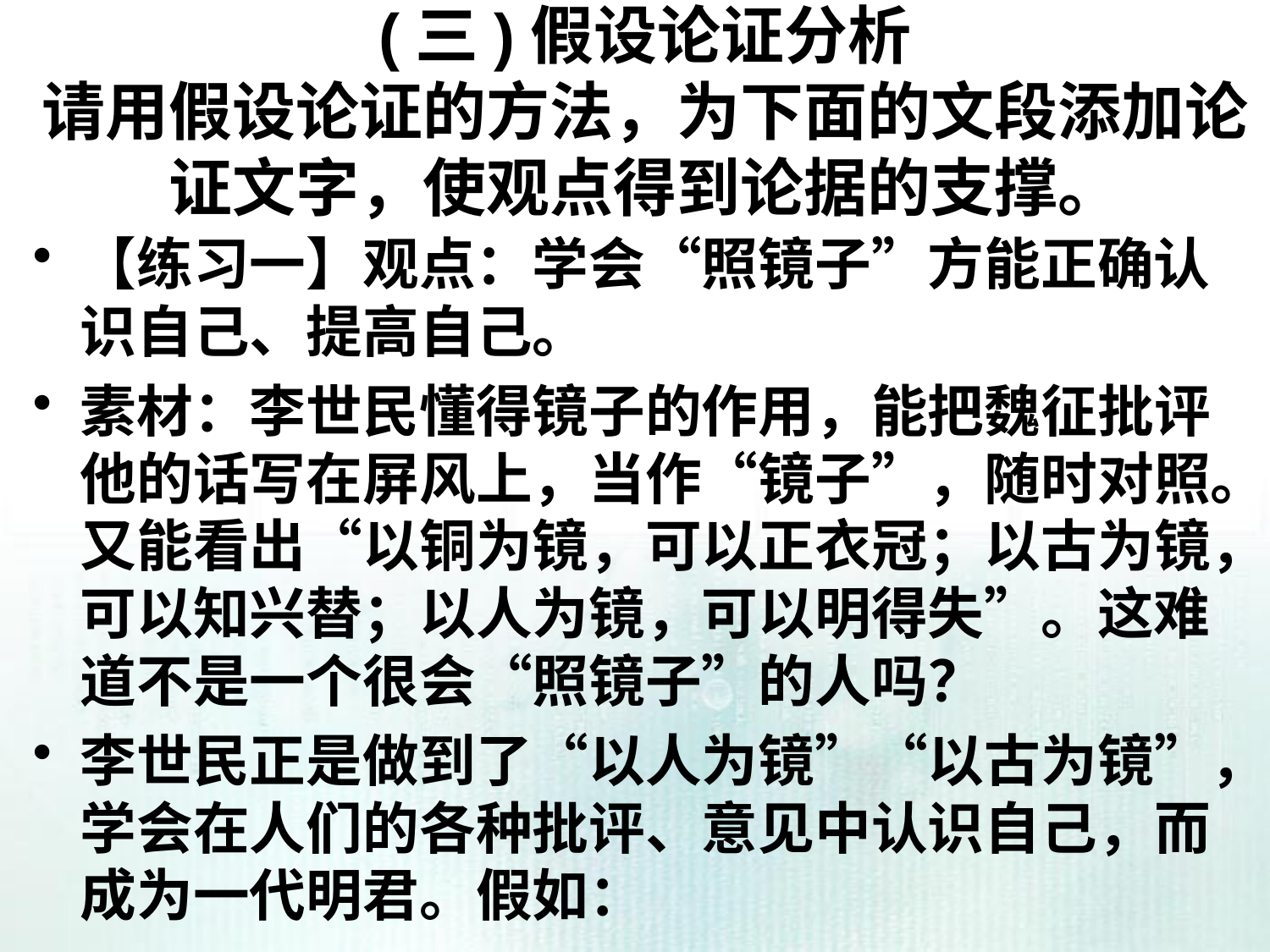

# (三)假设论证分析 请用假设论证的方法，为下面的文段添加论证文字，使观点得到论据的支撑。
【练习一】观点：学会“照镜子”方能正确认识自己、提高自己。
素材：李世民懂得镜子的作用，能把魏征批评他的话写在屏风上，当作“镜子”，随时对照。又能看出“以铜为镜，可以正衣冠；以古为镜，可以知兴替；以人为镜，可以明得失”。这难道不是一个很会“照镜子”的人吗？
李世民正是做到了“以人为镜”“以古为镜”，学会在人们的各种批评、意见中认识自己，而成为一代明君。假如：